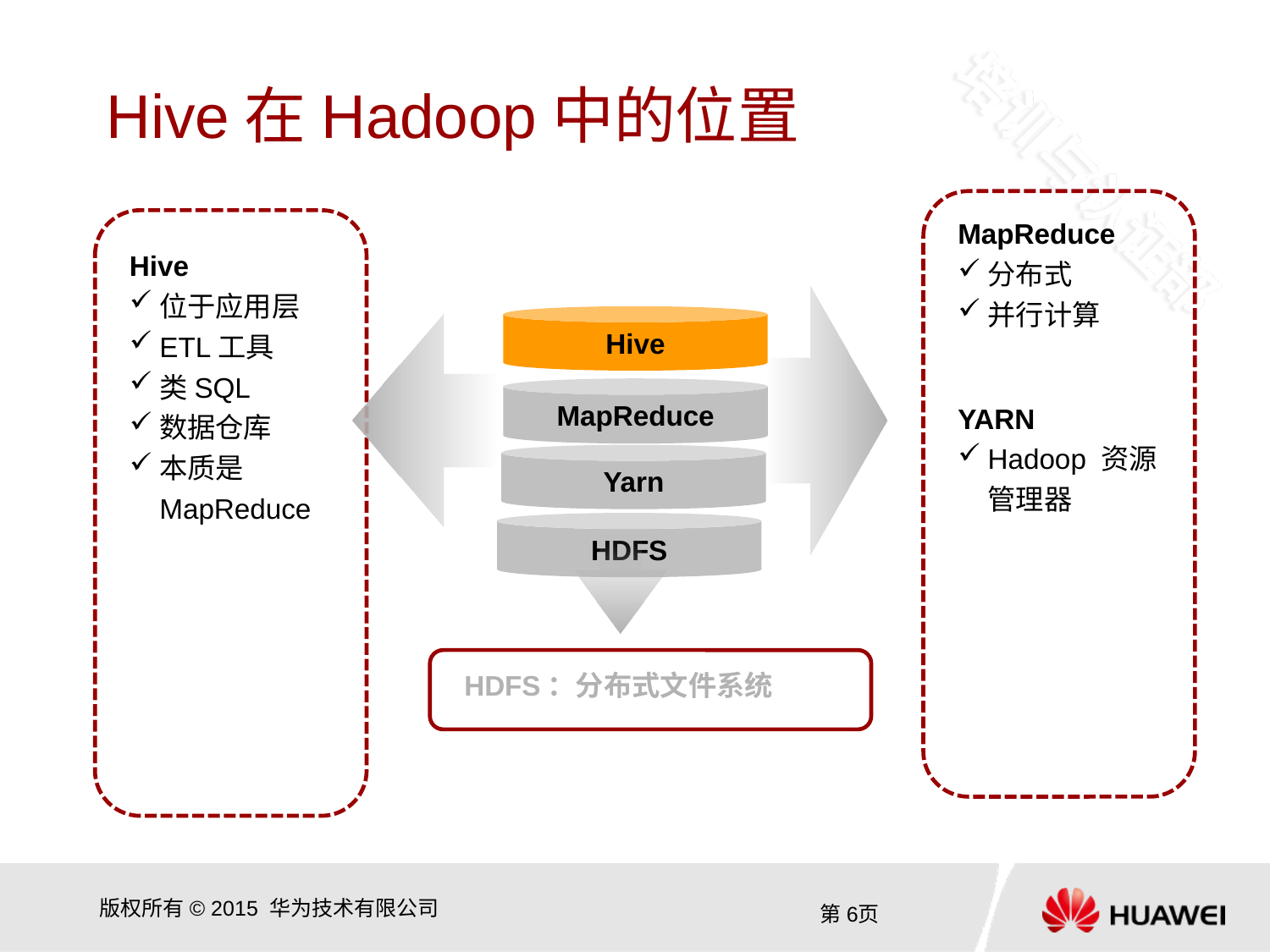

# Hive在Hadoop中的位置

Hive
位于应用层
ETL工具
类SQL
数据仓库
本质是MapReduce
Hive

MapReduce
HDFS

Yarn

HDFS：分布式文件系统
MapReduce
分布式
并行计算
YARN
Hadoop 资源管理器